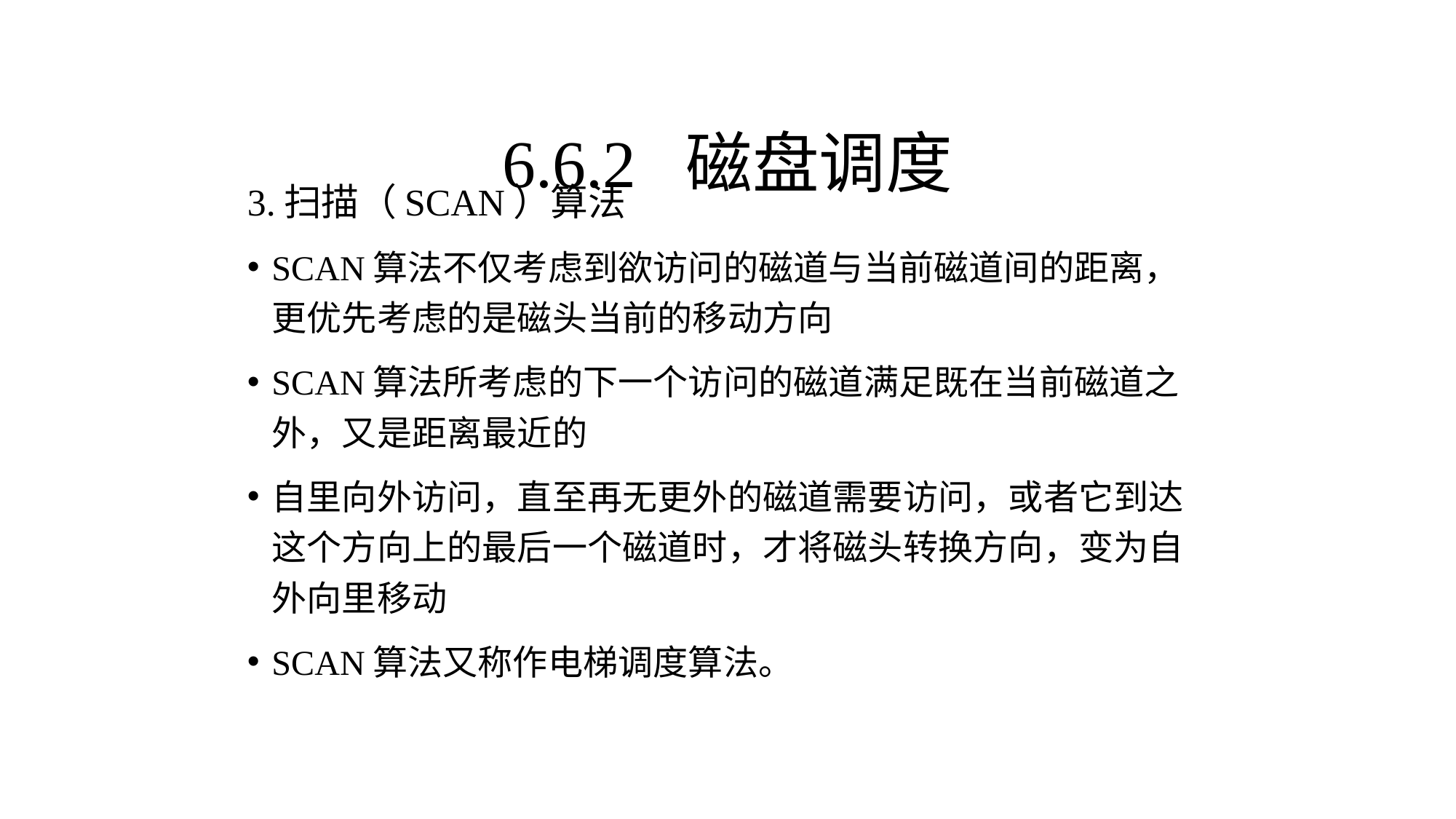

6.6.2  磁盘调度
3.扫描（SCAN）算法
SCAN算法不仅考虑到欲访问的磁道与当前磁道间的距离，更优先考虑的是磁头当前的移动方向
SCAN算法所考虑的下一个访问的磁道满足既在当前磁道之外，又是距离最近的
自里向外访问，直至再无更外的磁道需要访问，或者它到达这个方向上的最后一个磁道时，才将磁头转换方向，变为自外向里移动
SCAN算法又称作电梯调度算法。
8